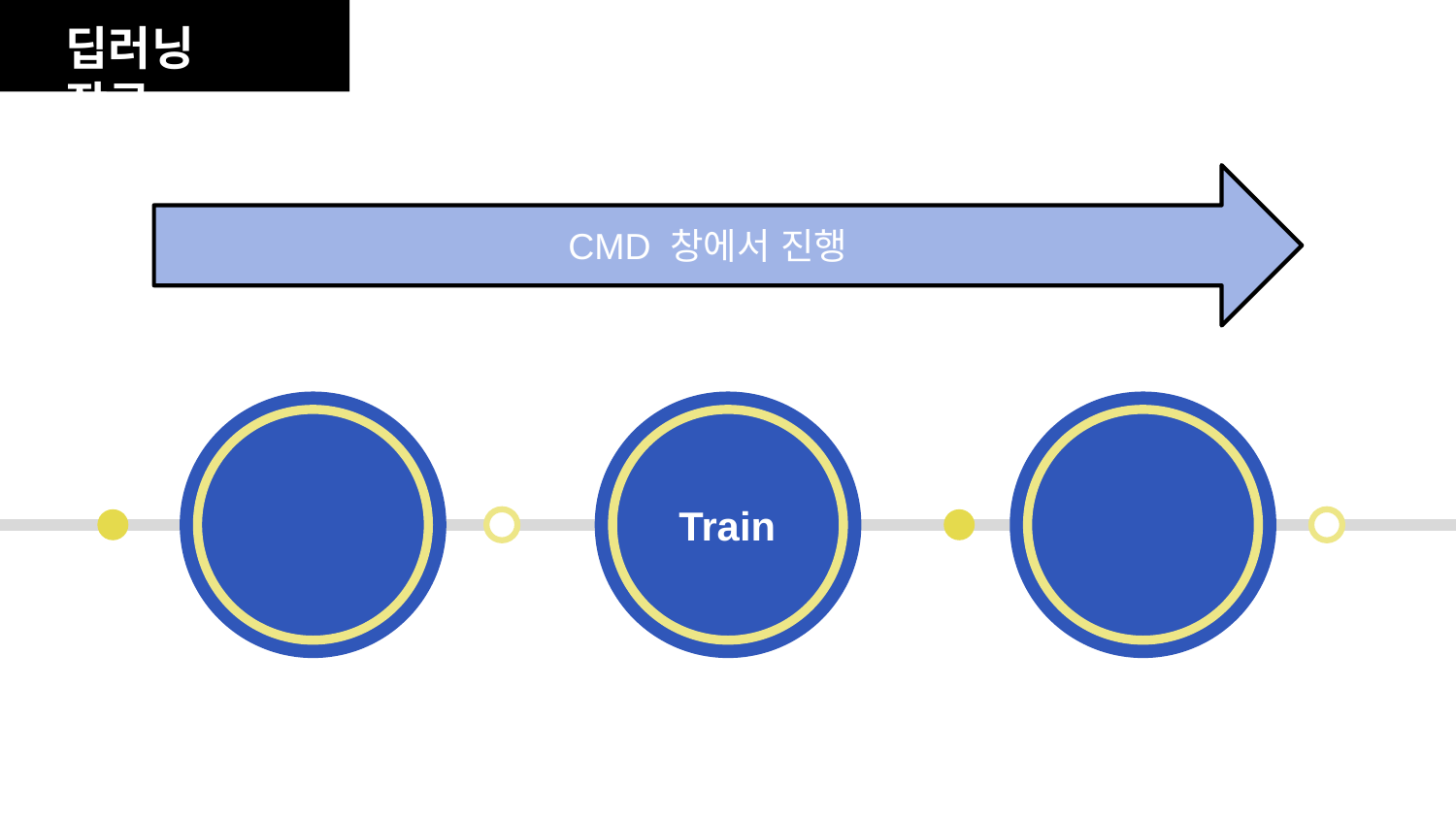

딥러닝 작곡
CMD 창에서 진행

Train
Create
TFrecord